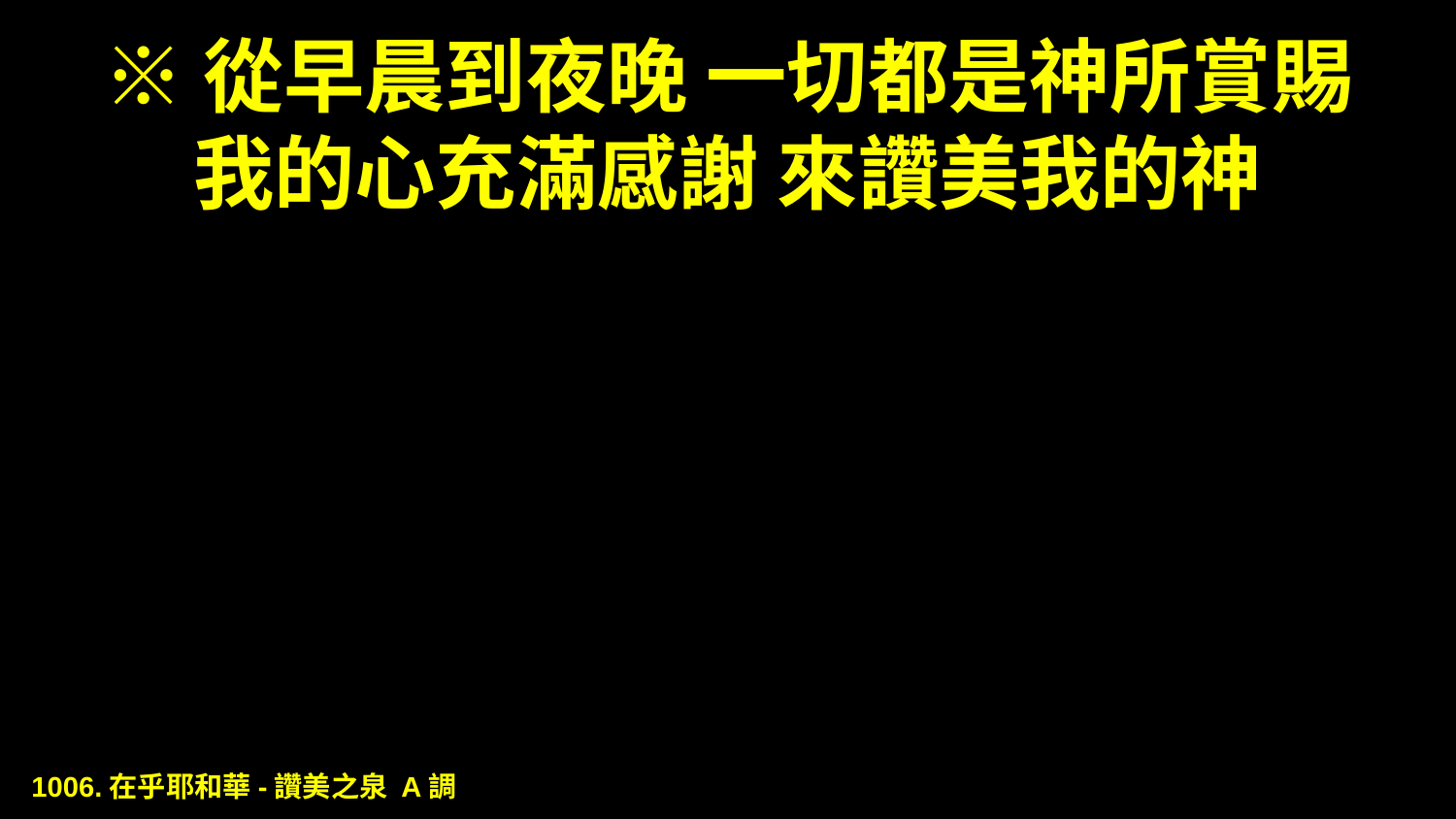

# ※從早晨到夜晚 一切都是神所賞賜 我的心充滿感謝 來讚美我的神
1006.在乎耶和華-讚美之泉 A調